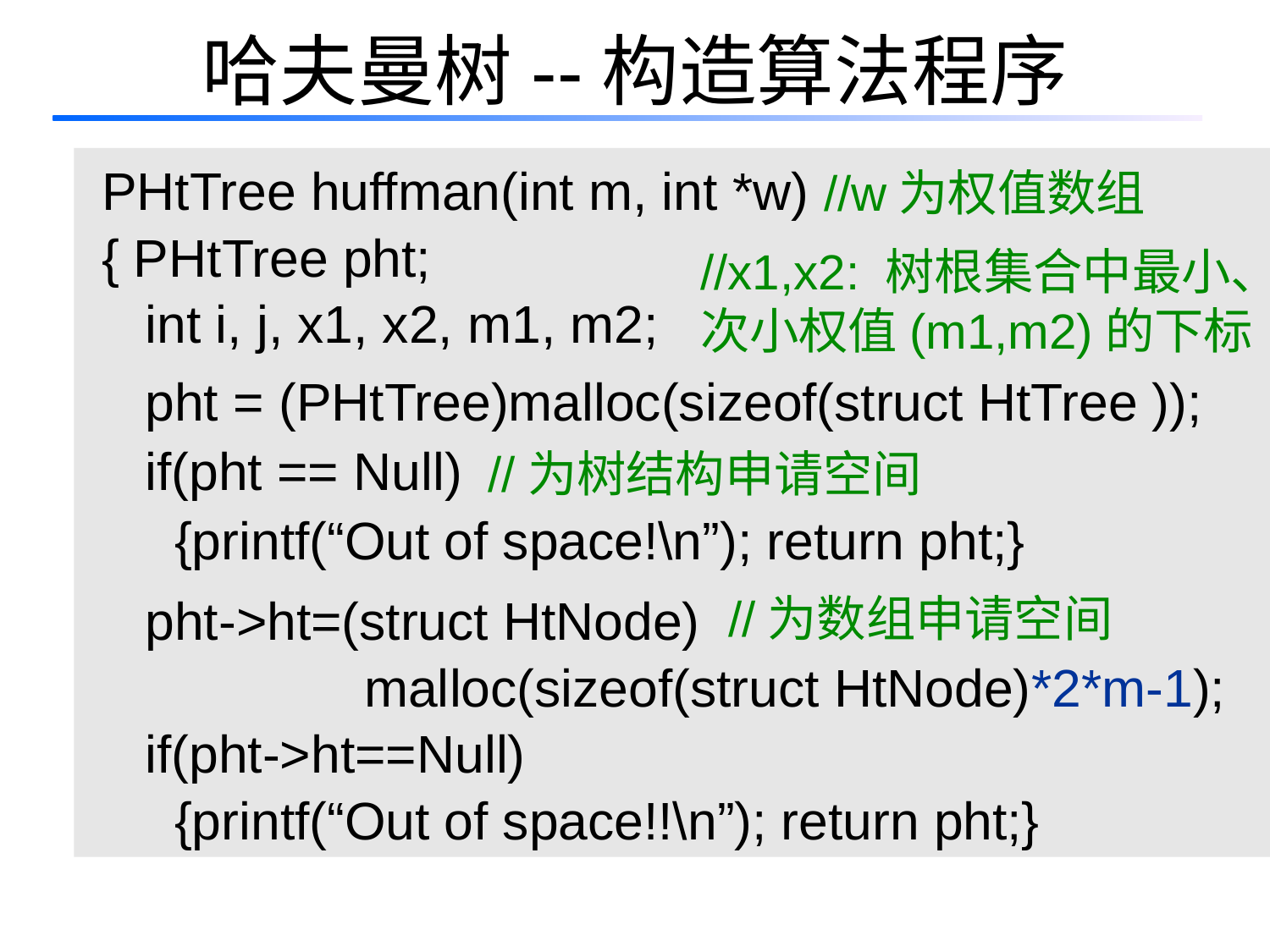

# 哈夫曼树--构造算法程序

PHtTree huffman(int m, int *w)
{ PHtTree pht;
   int i, j, x1, x2, m1, m2;
   pht = (PHtTree)malloc(sizeof(struct HtTree ));
   if(pht == Null)
     {printf(“Out of space!\n”); return pht;}
   pht->ht=(struct HtNode)
                  malloc(sizeof(struct HtNode)*2*m-1);
   if(pht->ht==Null)
     {printf(“Out of space!!\n”); return pht;}
//w为权值数组
//x1,x2: 树根集合中最小、
次小权值(m1,m2)的下标
//为树结构申请空间
//为数组申请空间